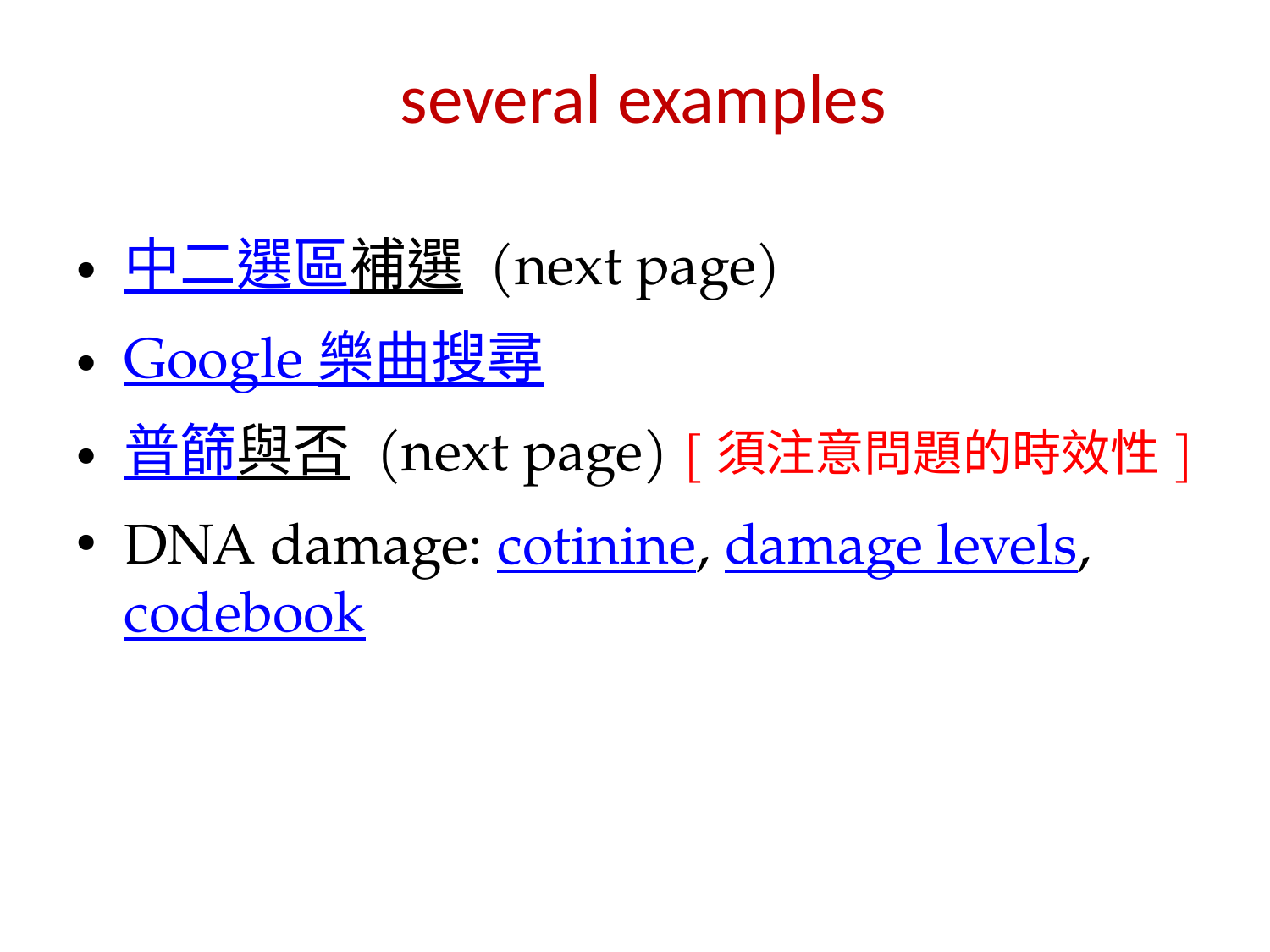

# several examples
中二選區補選 (next page)
Google 樂曲搜尋
普篩與否 (next page) [須注意問題的時效性]
DNA damage: cotinine, damage levels, codebook